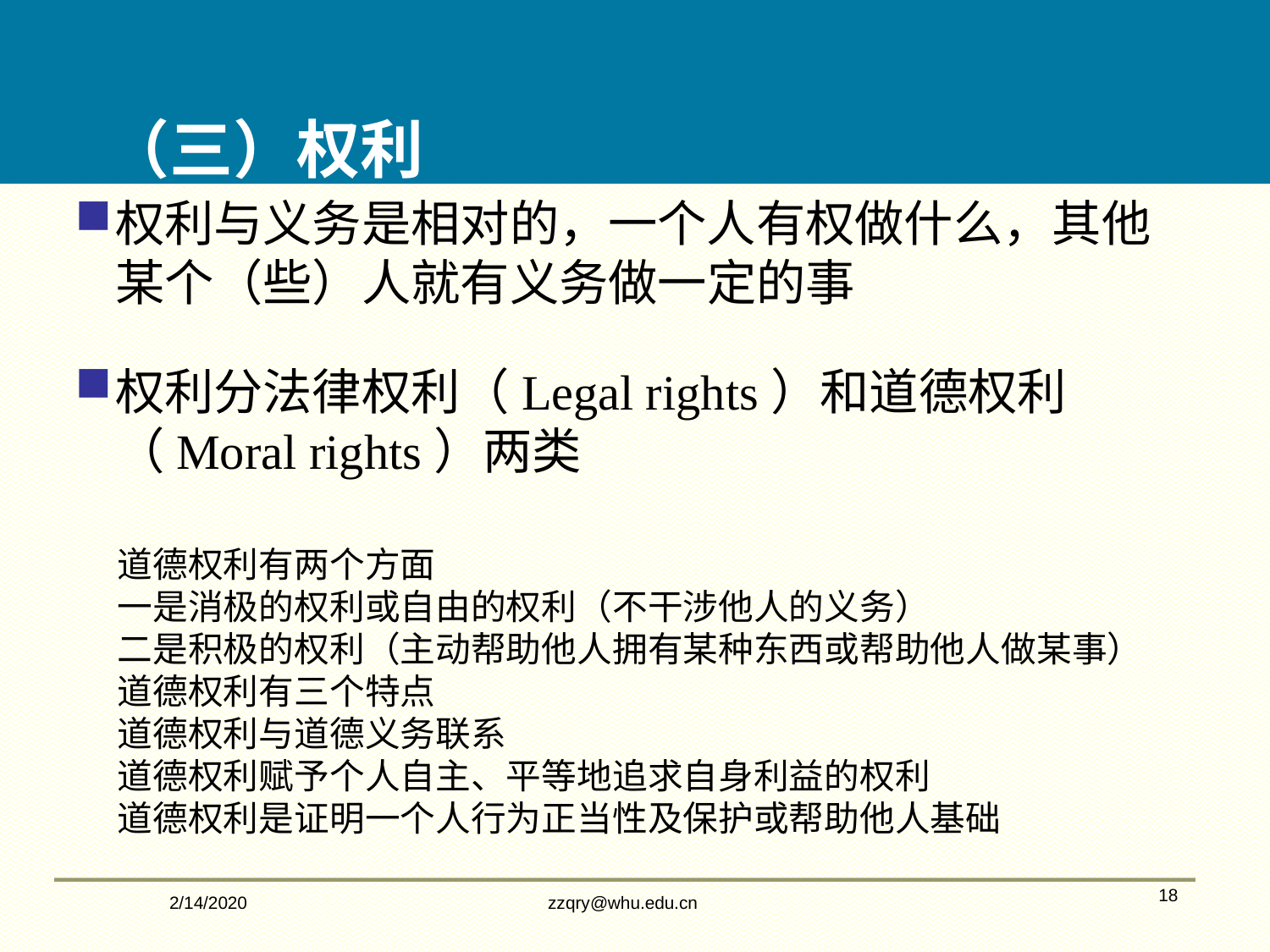

（三）权利
权利与义务是相对的，一个人有权做什么，其他某个（些）人就有义务做一定的事
权利分法律权利（Legal rights）和道德权利（Moral rights）两类
道德权利有两个方面
一是消极的权利或自由的权利（不干涉他人的义务）
二是积极的权利（主动帮助他人拥有某种东西或帮助他人做某事）
道德权利有三个特点
道德权利与道德义务联系
道德权利赋予个人自主、平等地追求自身利益的权利
道德权利是证明一个人行为正当性及保护或帮助他人基础
2/14/2020
zzqry@whu.edu.cn
18